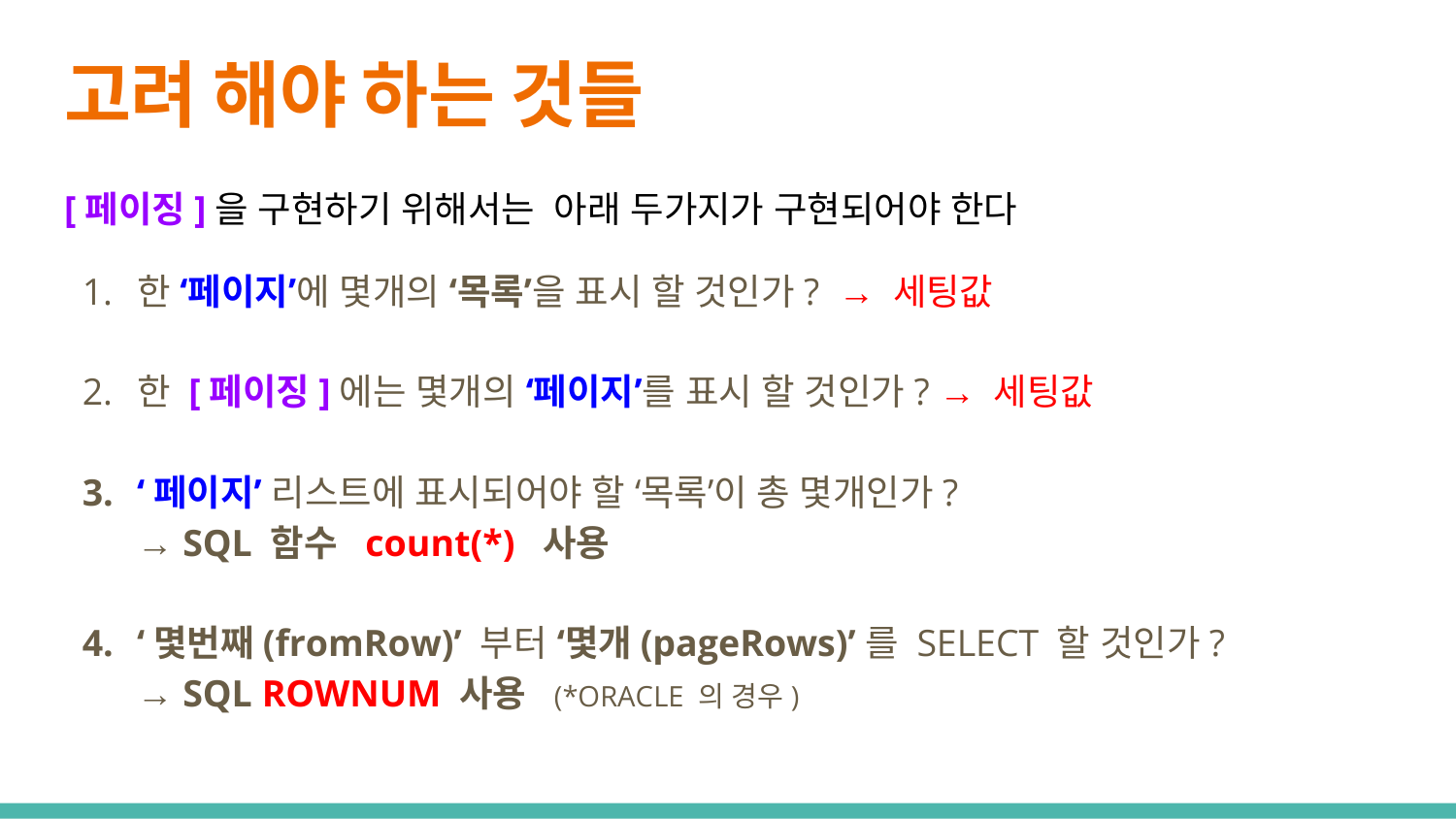

# 고려 해야 하는 것들
[페이징]을 구현하기 위해서는  아래 두가지가 구현되어야 한다
한 ‘페이지’에 몇개의 ‘목록’을 표시 할 것인가?  → 세팅값
한 [페이징]에는 몇개의 ‘페이지’를 표시 할 것인가? → 세팅값
‘페이지’ 리스트에 표시되어야 할 ‘목록’이 총 몇개인가?
→ SQL 함수  count(*)  사용
‘몇번째(fromRow)’ 부터 ‘몇개(pageRows)’를 SELECT 할 것인가?
→ SQL ROWNUM 사용  (*ORACLE 의 경우)